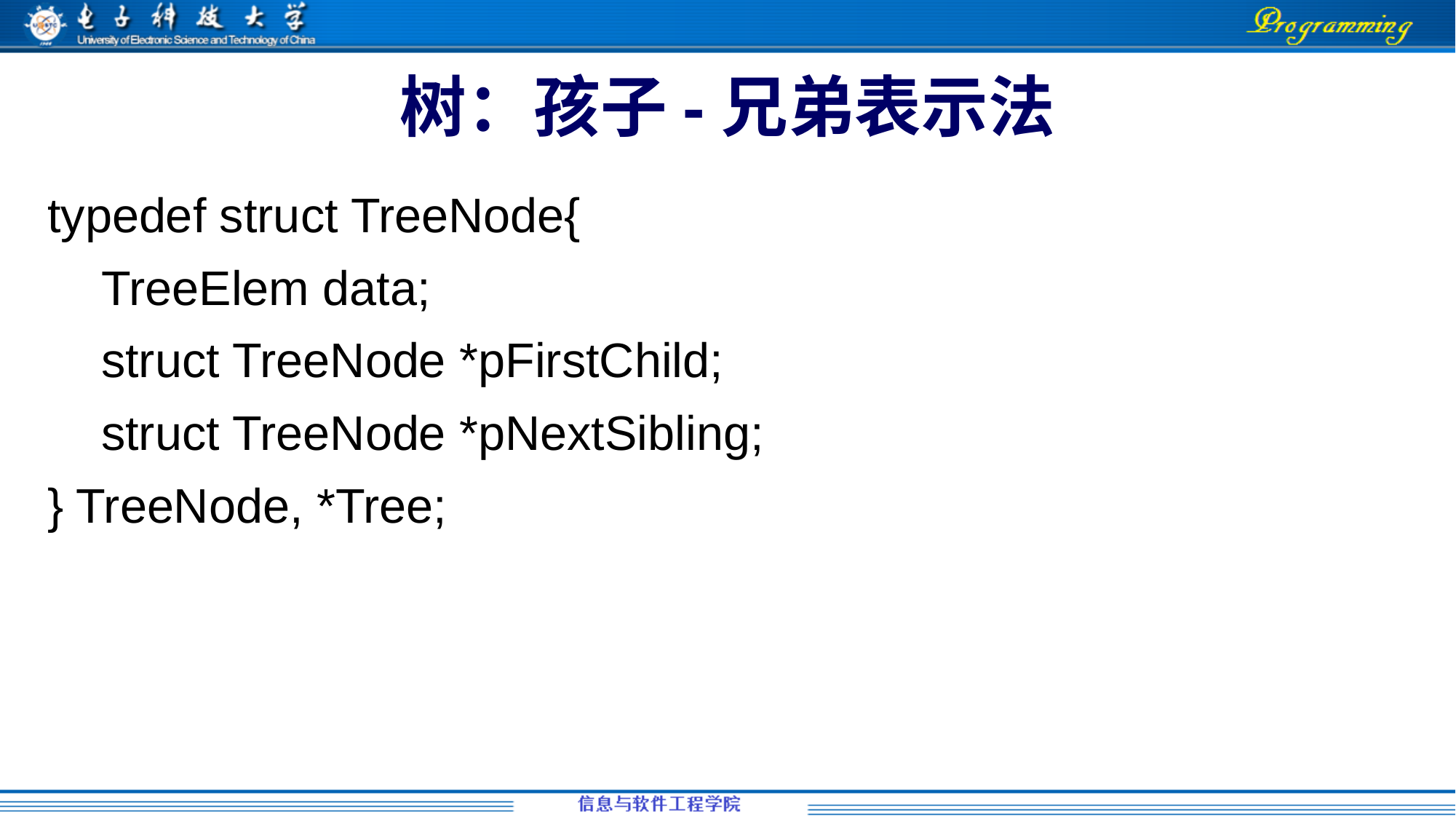

# 树：孩子-兄弟表示法
typedef struct TreeNode{
    TreeElem data;
    struct TreeNode *pFirstChild;
    struct TreeNode *pNextSibling;
} TreeNode, *Tree;